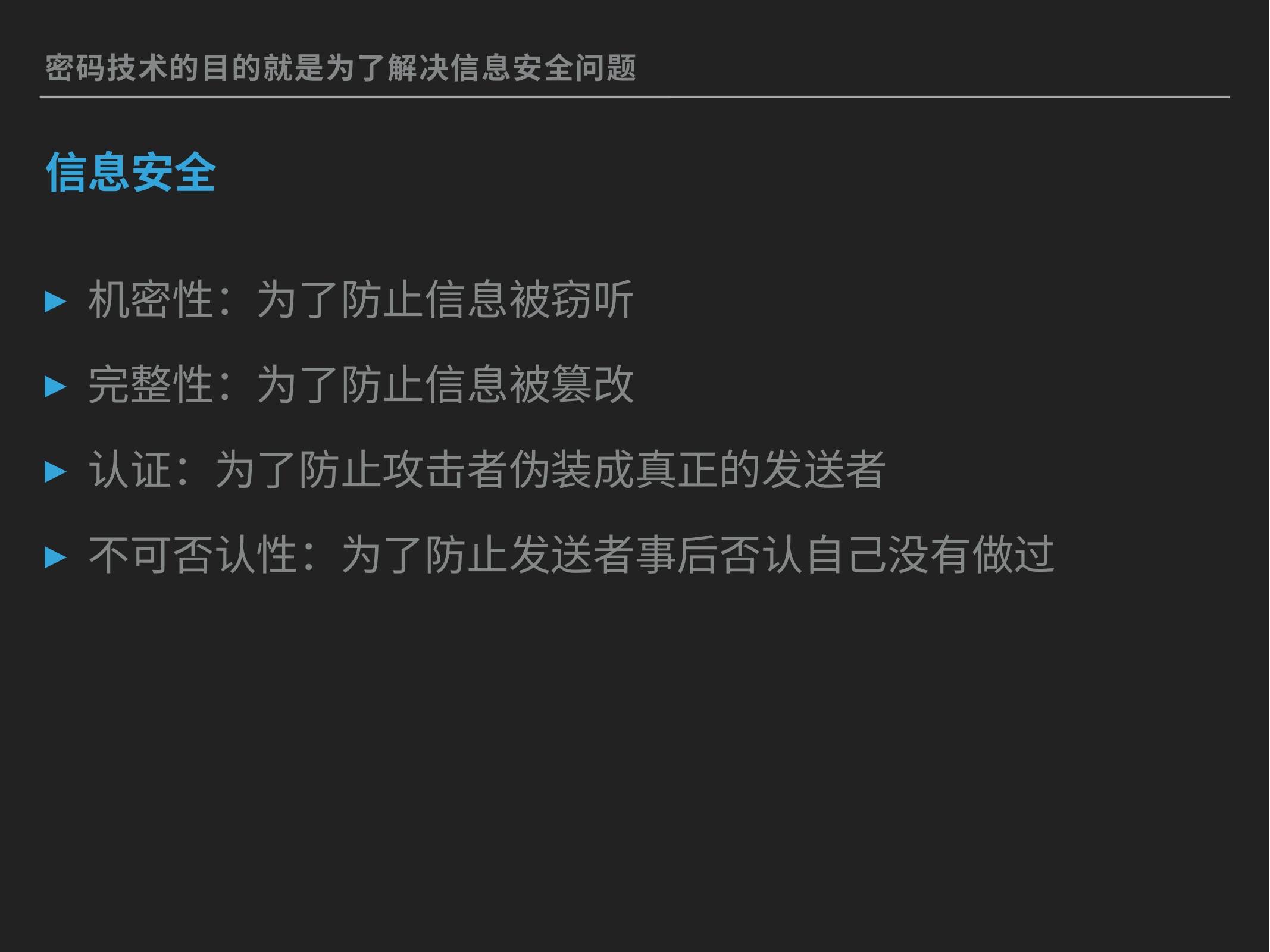

密码技术的目的就是为了解决信息安全问题
# 信息安全
机密性：为了防止信息被窃听
完整性：为了防止信息被篡改
认证：为了防止攻击者伪装成真正的发送者
不可否认性：为了防止发送者事后否认自己没有做过